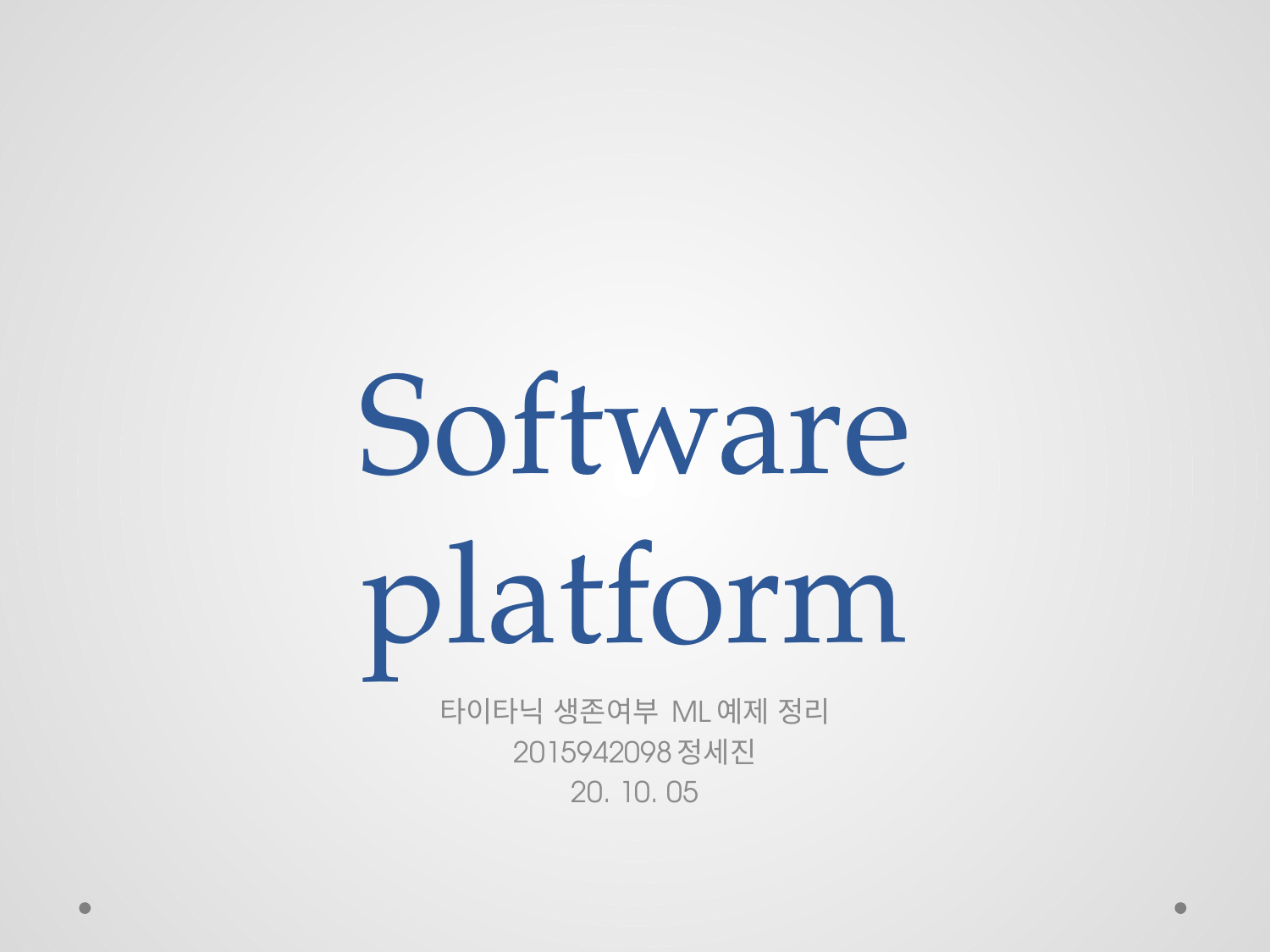

# Software platform
타이타닉 생존여부 ML예제 정리
2015942098정세진
20. 10. 05